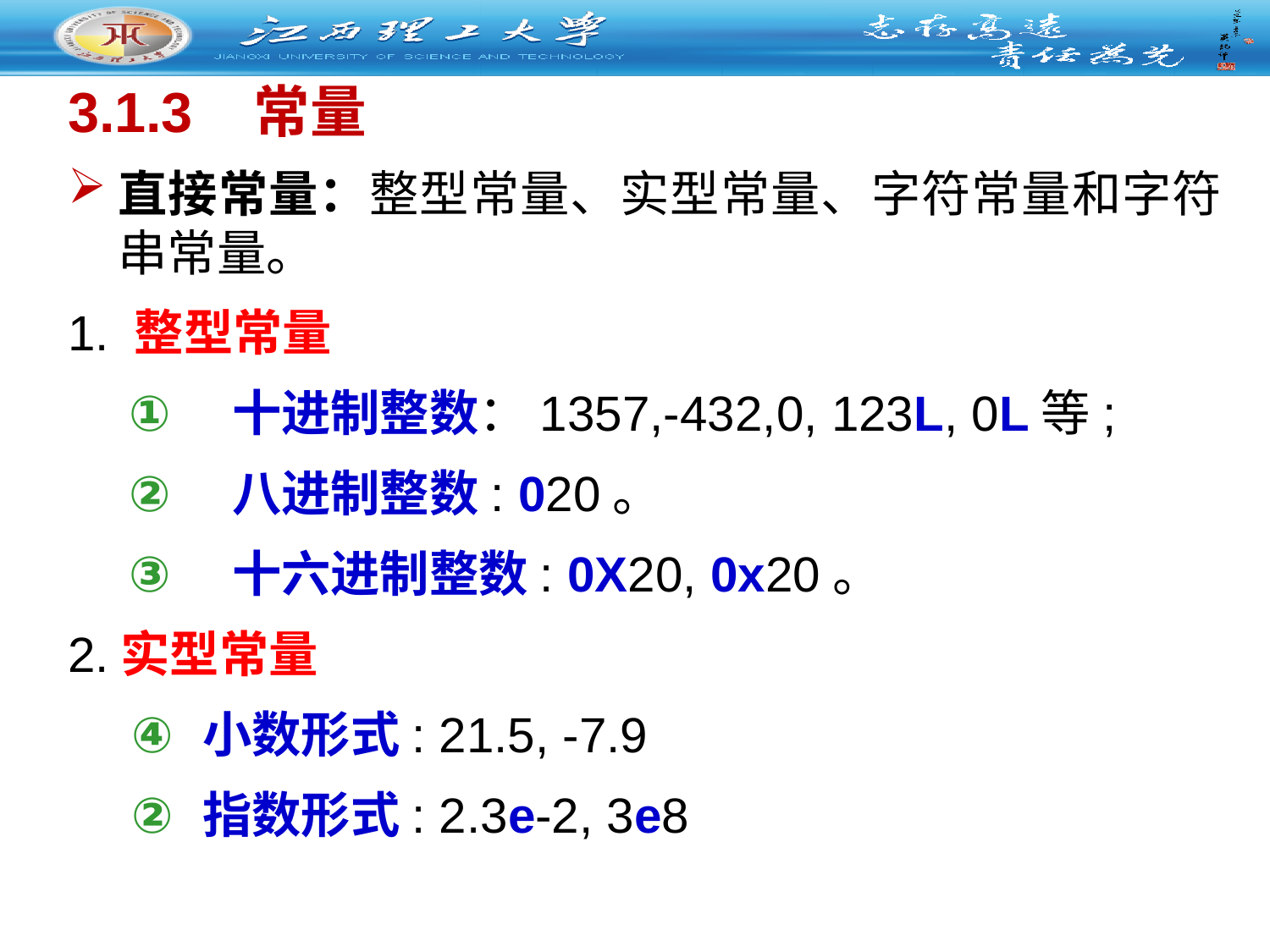

# 3.1.3   常量
直接常量：整型常量、实型常量、字符常量和字符串常量。
1. 整型常量
十进制整数：1357,-432,0, 123L, 0L等;
八进制整数: 020。
十六进制整数: 0X20, 0x20。
2.实型常量
小数形式: 21.5, -7.9
指数形式: 2.3e-2, 3e8